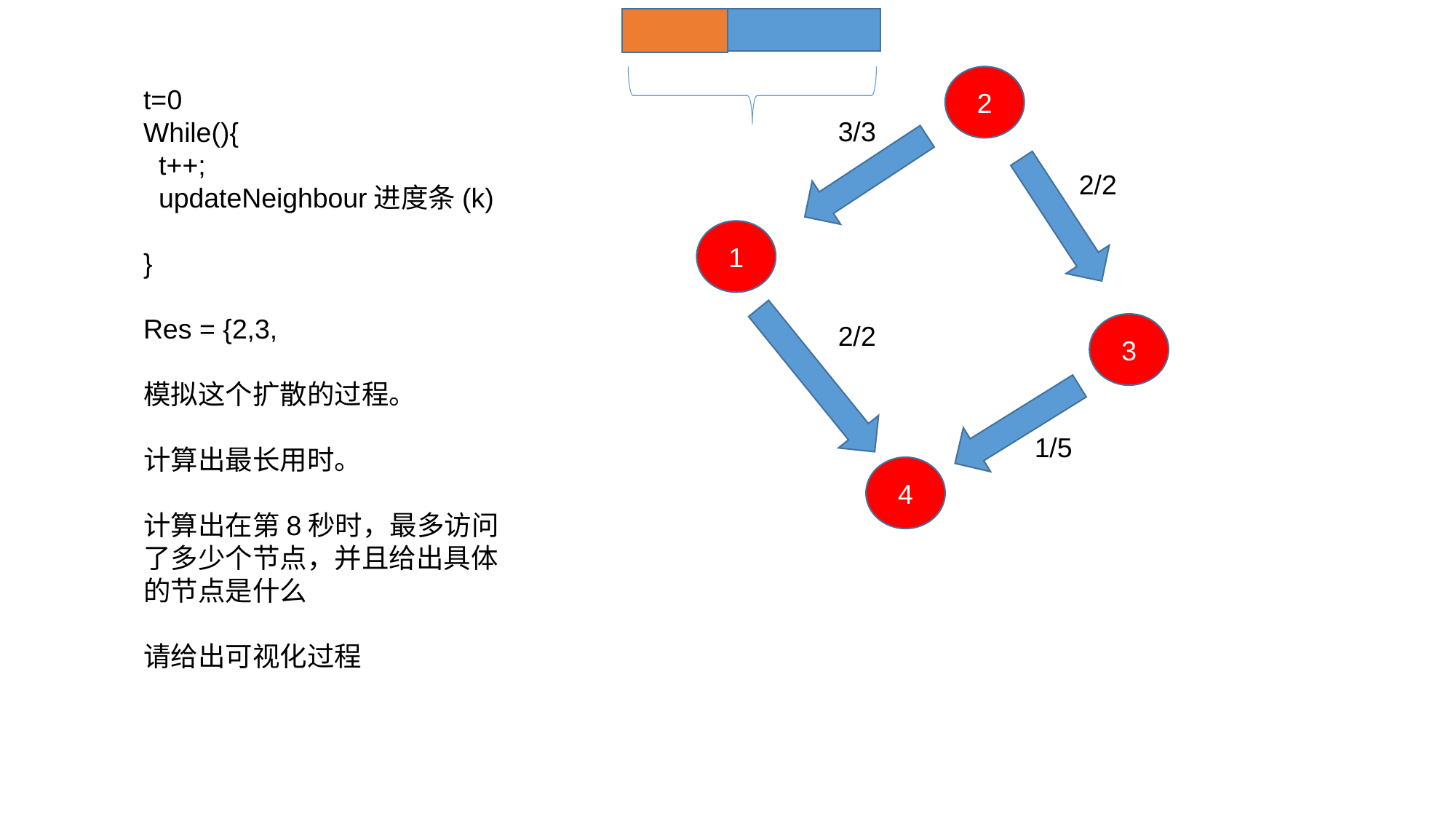

2
t=0
While(){
  t++;
  updateNeighbour进度条(k)

}

Res = {2,3,

模拟这个扩散的过程。

计算出最长用时。

计算出在第8秒时，最多访问了多少个节点，并且给出具体的节点是什么

请给出可视化过程

3/3

2/2
1

2/2
3

1/5
4